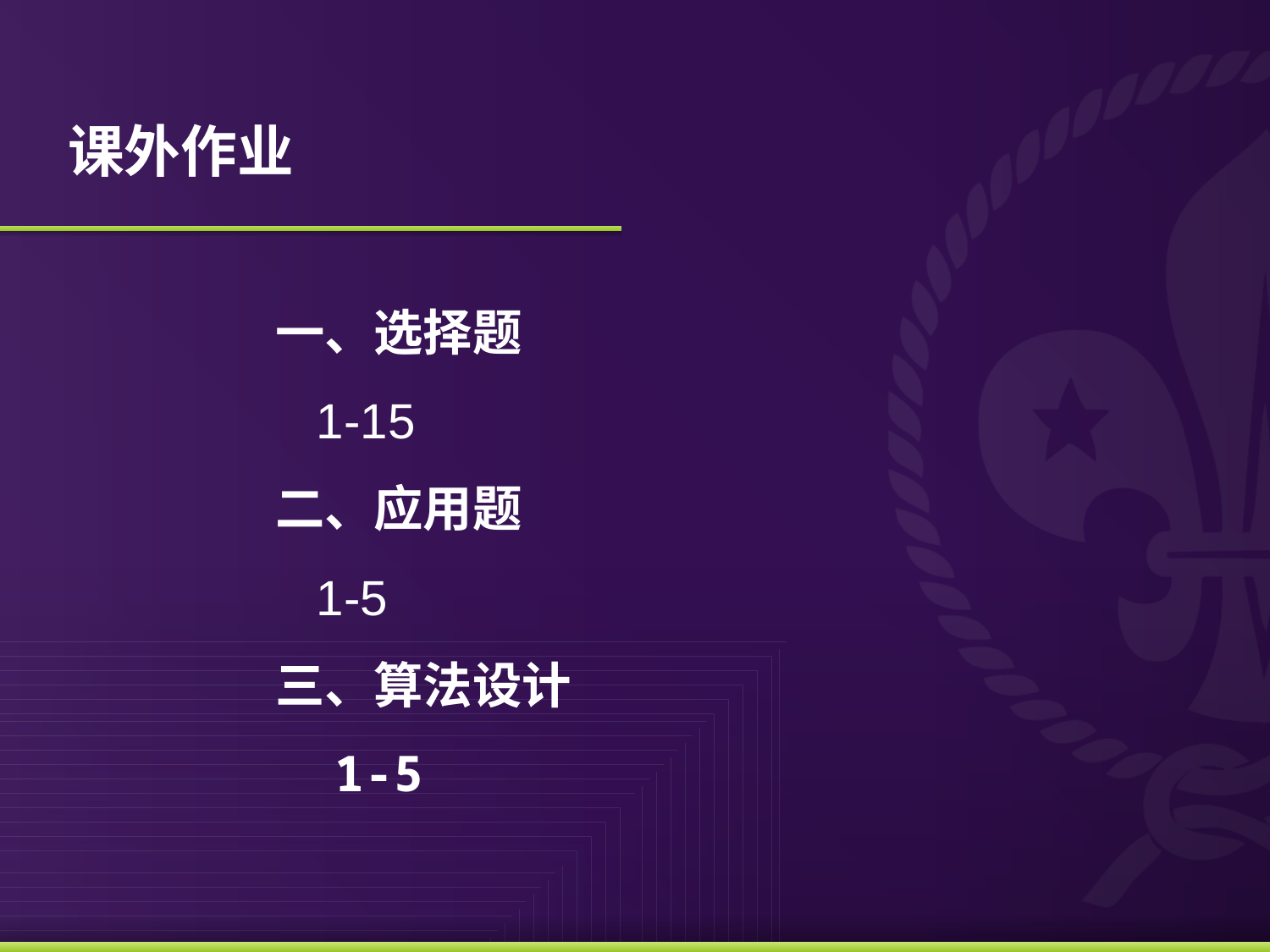

# 课外作业

一、选择题
   1-15
二、应用题
   1-5
三、算法设计
  1-5